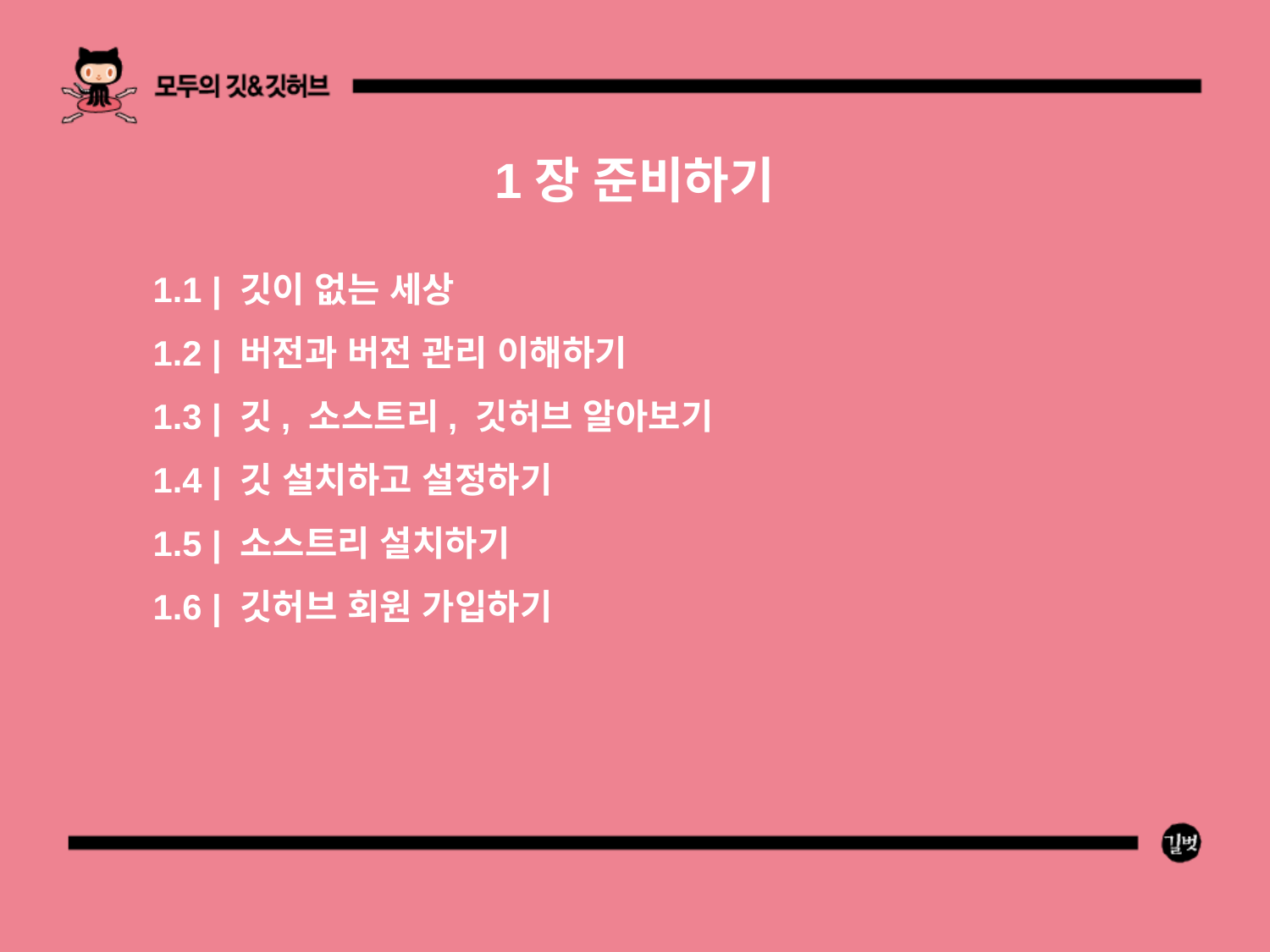

1장 준비하기
1.1 | 깃이 없는 세상
1.2 | 버전과 버전 관리 이해하기
1.3 | 깃, 소스트리, 깃허브 알아보기
1.4 | 깃 설치하고 설정하기
1.5 | 소스트리 설치하기
1.6 | 깃허브 회원 가입하기